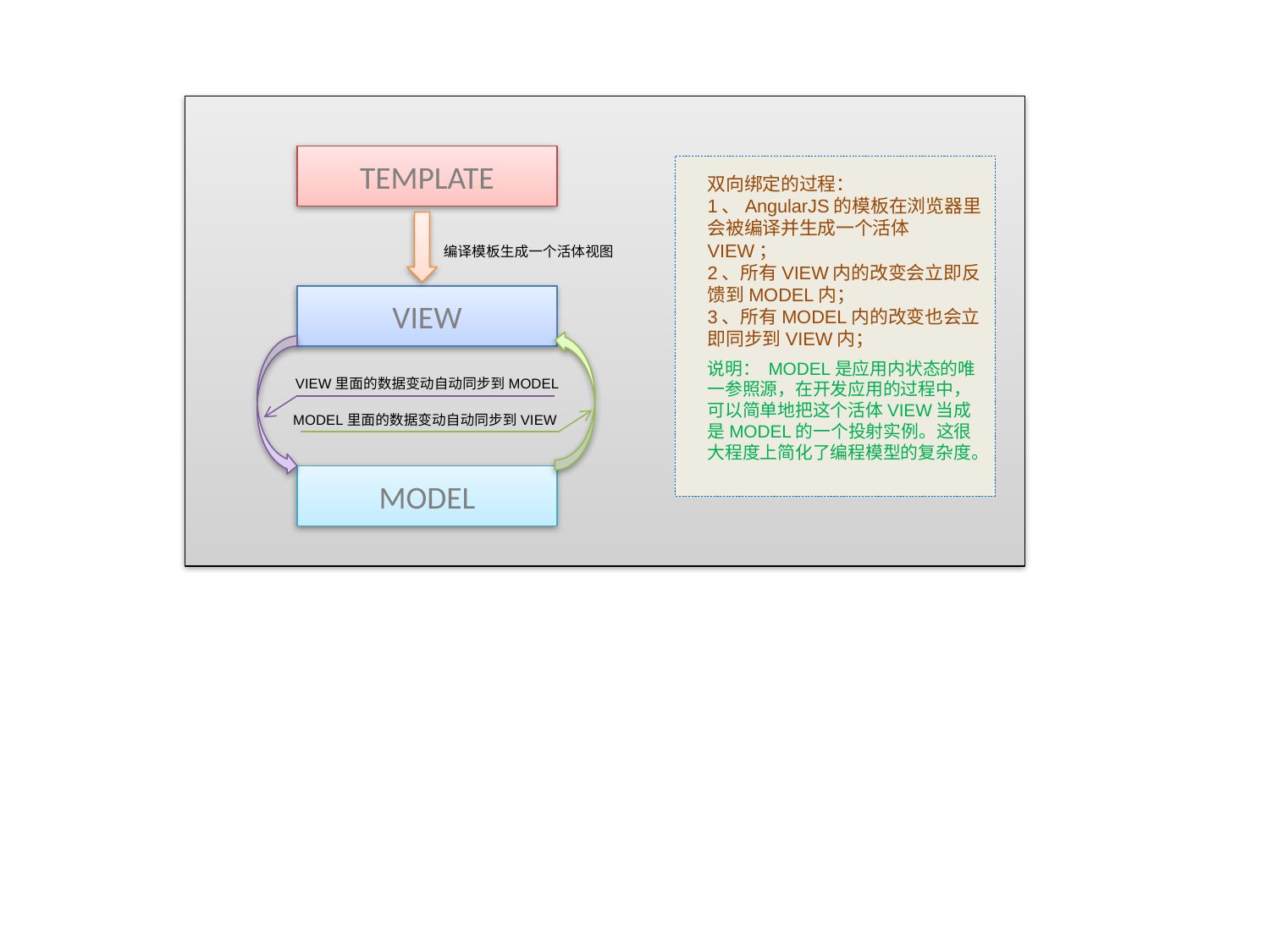

TEMPLATE

双向绑定的过程：
1、AngularJS的模板在浏览器里会被编译并生成一个活体VIEW；
2、所有VIEW内的改变会立即反馈到MODEL内；
3、所有MODEL内的改变也会立即同步到VIEW内；

编译模板生成一个活体视图
VIEW

说明： MODEL是应用内状态的唯一参照源，在开发应用的过程中，可以简单地把这个活体VIEW当成是MODEL的一个投射实例。这很大程度上简化了编程模型的复杂度。
VIEW里面的数据变动自动同步到MODEL
MODEL里面的数据变动自动同步到VIEW
MODEL